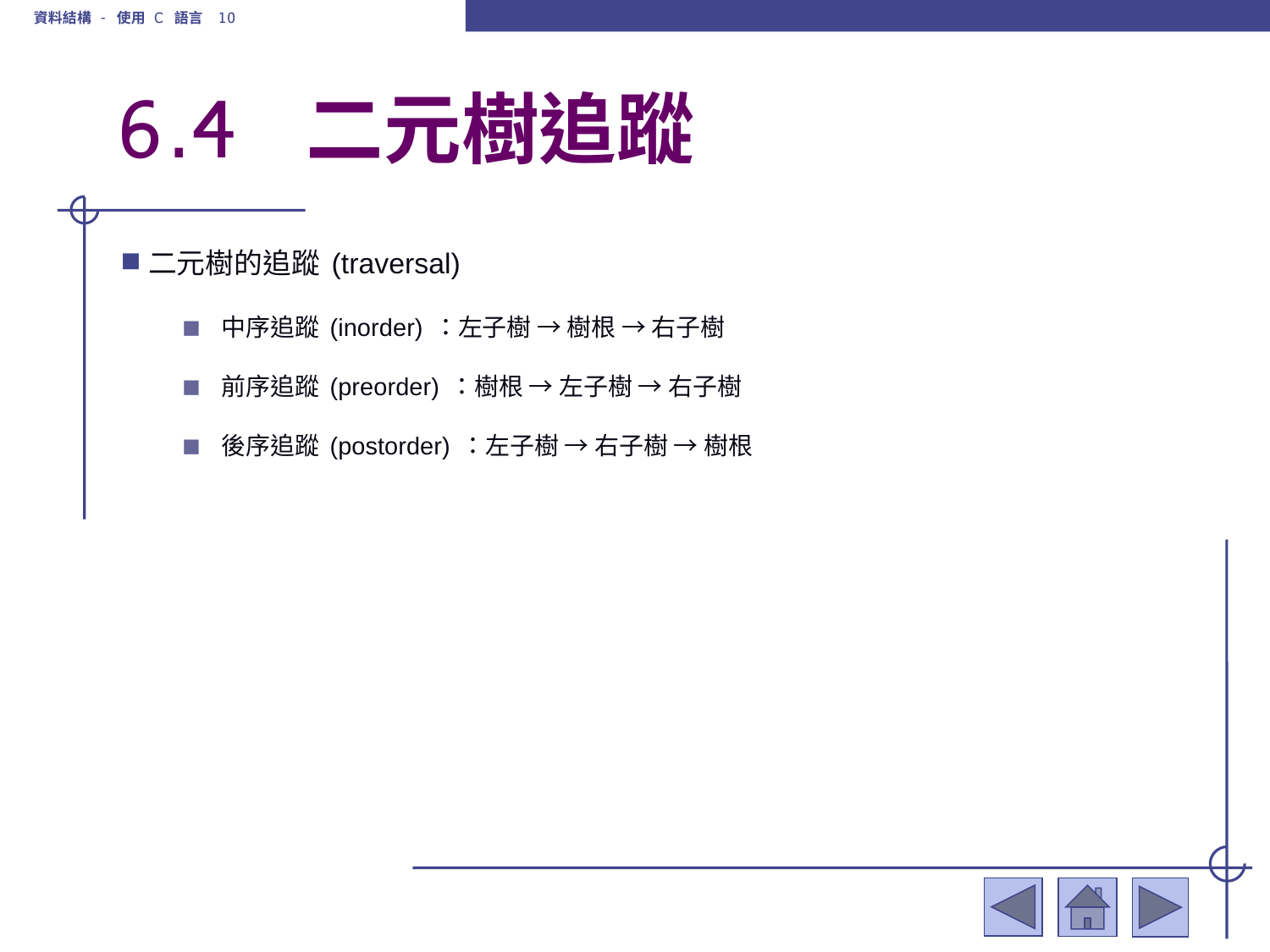

資料結構 - 使用 C 語言   10
# 6.4  二元樹追蹤
二元樹的追蹤(traversal)
中序追蹤(inorder)：左子樹 → 樹根 → 右子樹
前序追蹤(preorder)：樹根 → 左子樹 → 右子樹
後序追蹤(postorder)：左子樹 → 右子樹 → 樹根